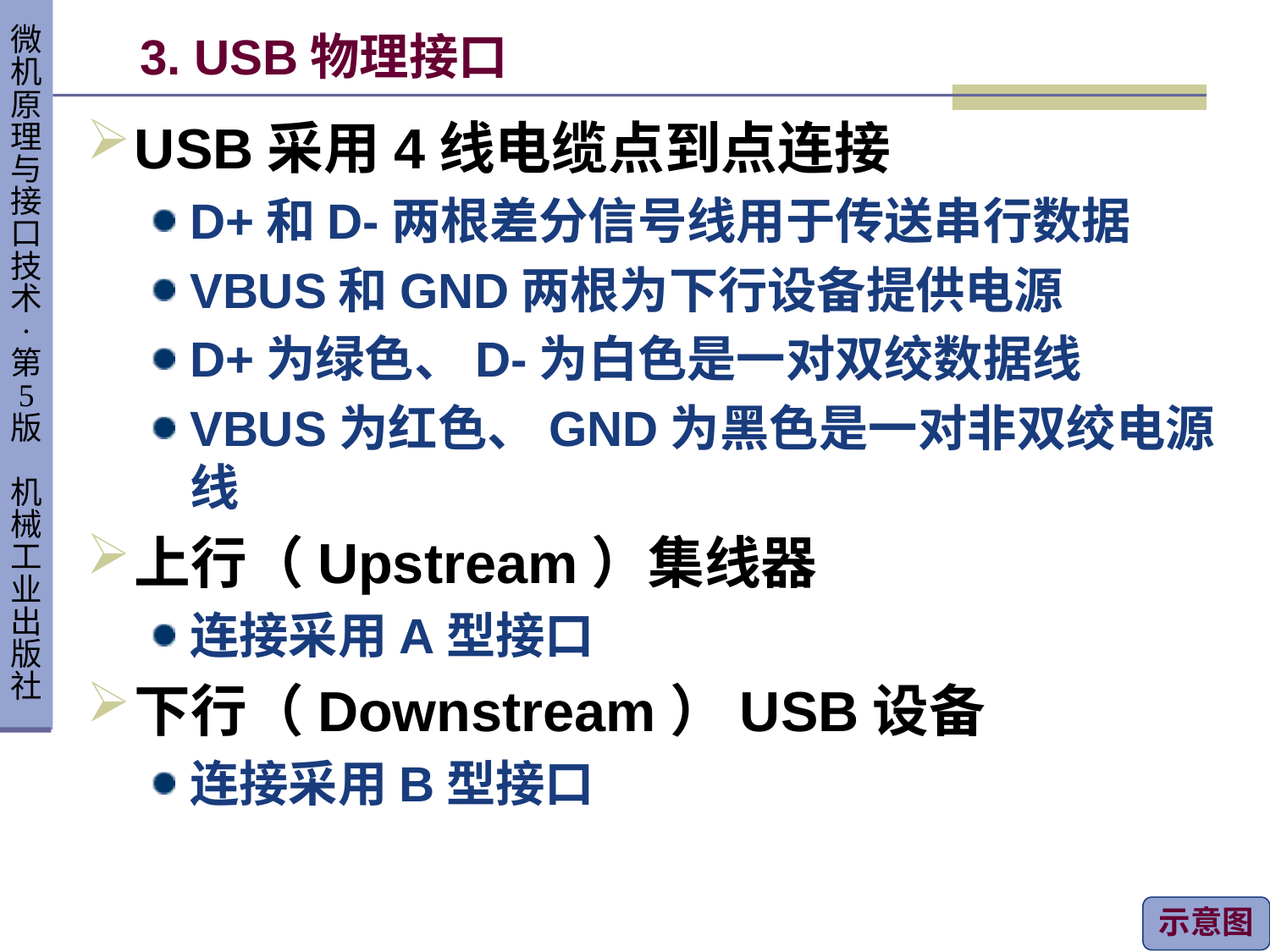

# 3. USB物理接口
USB采用4线电缆点到点连接
D+和D-两根差分信号线用于传送串行数据
VBUS和GND两根为下行设备提供电源
D+为绿色、D-为白色是一对双绞数据线
VBUS为红色、GND为黑色是一对非双绞电源线
上行（Upstream）集线器
连接采用A型接口
下行（Downstream）USB设备
连接采用B型接口
示意图